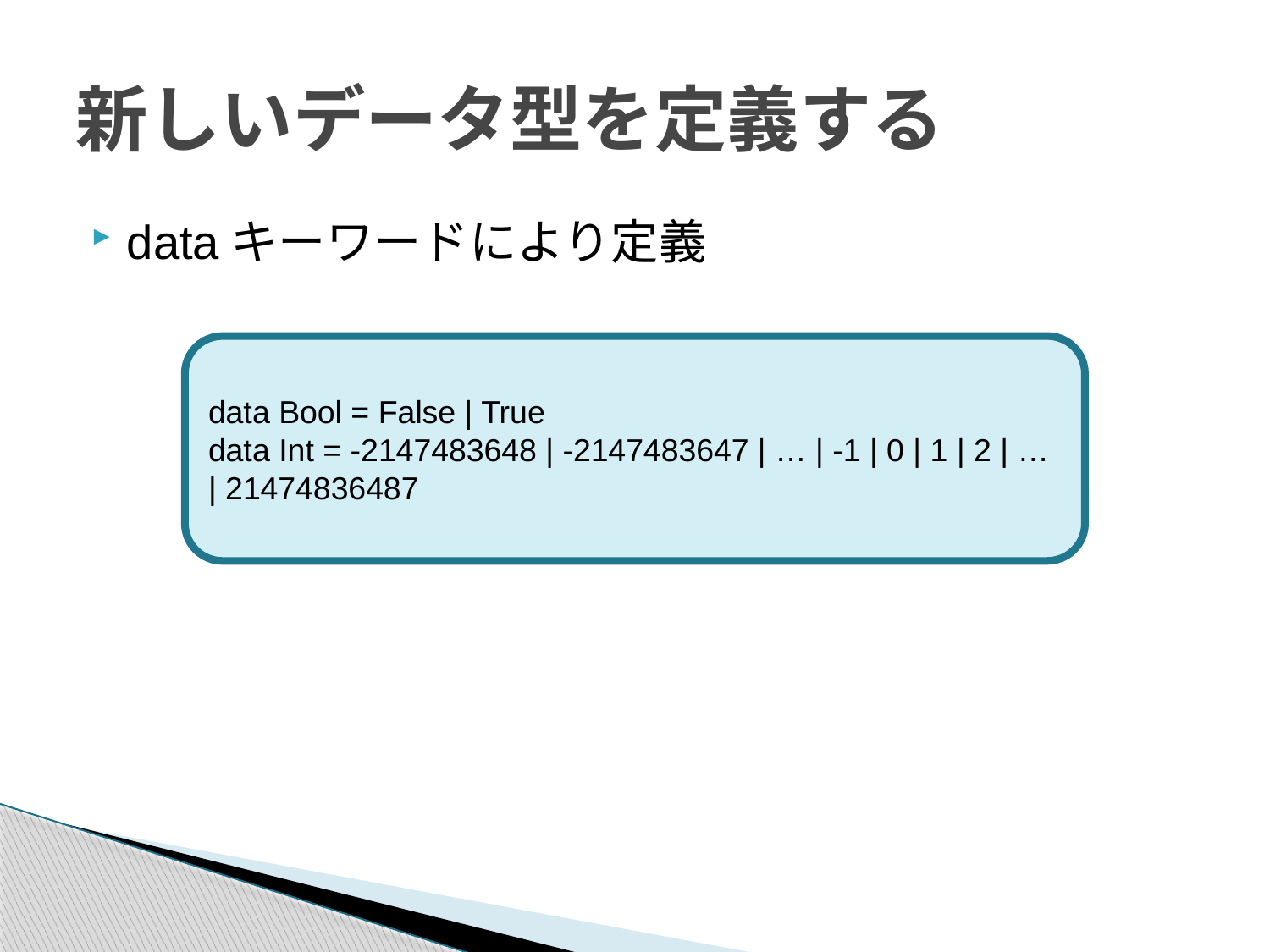

# 新しいデータ型を定義する
dataキーワードにより定義

data Bool = False | True
data Int = -2147483648 | -2147483647 | … | -1 | 0 | 1 | 2 | … | 21474836487